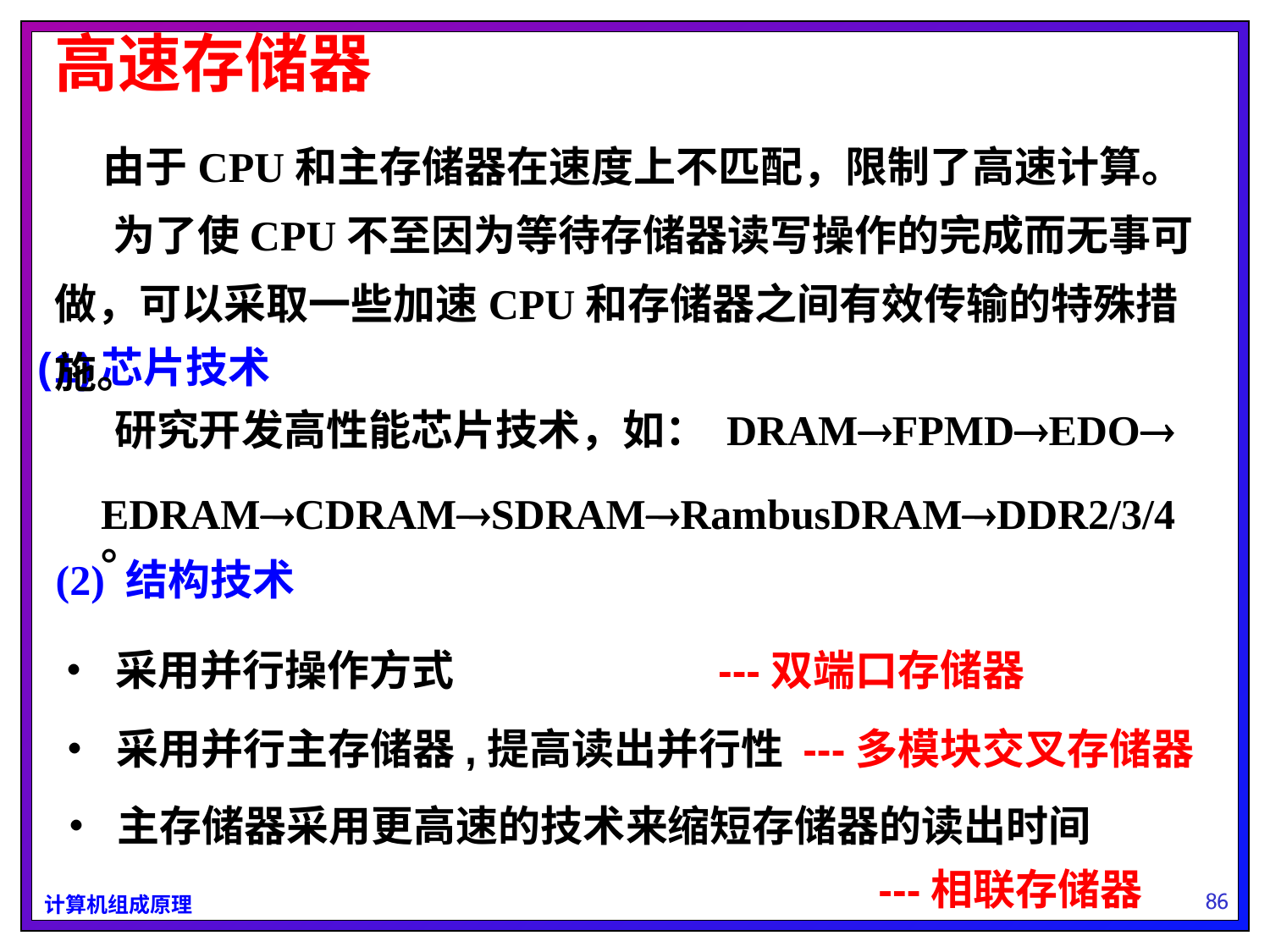

高速存储器
    由于CPU和主存储器在速度上不匹配，限制了高速计算。
     为了使CPU不至因为等待存储器读写操作的完成而无事可做，可以采取一些加速CPU和存储器之间有效传输的特殊措施。
芯片技术
       研究开发高性能芯片技术，如： DRAM→FPMD→EDO→
      EDRAM→CDRAM→SDRAM→RambusDRAM→DDR2/3/4。
(2) 结构技术
• 采用并行操作方式　　　　　　---双端口存储器
• 采用并行主存储器,提高读出并行性 ---多模块交叉存储器
• 主存储器采用更高速的技术来缩短存储器的读出时间
---相联存储器